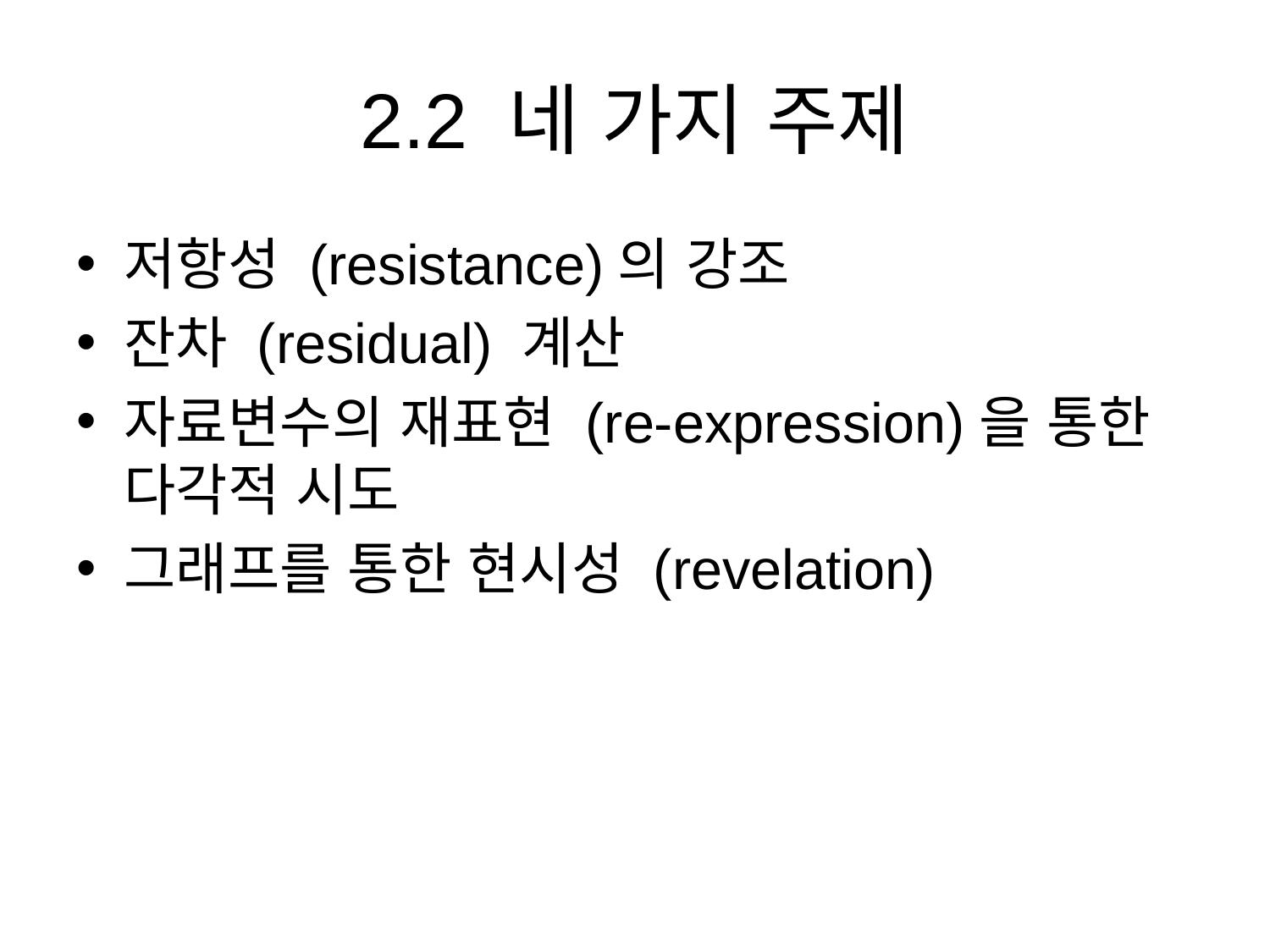

# 2.2 네 가지 주제
저항성 (resistance)의 강조
잔차 (residual) 계산
자료변수의 재표현 (re-expression)을 통한 다각적 시도
그래프를 통한 현시성 (revelation)